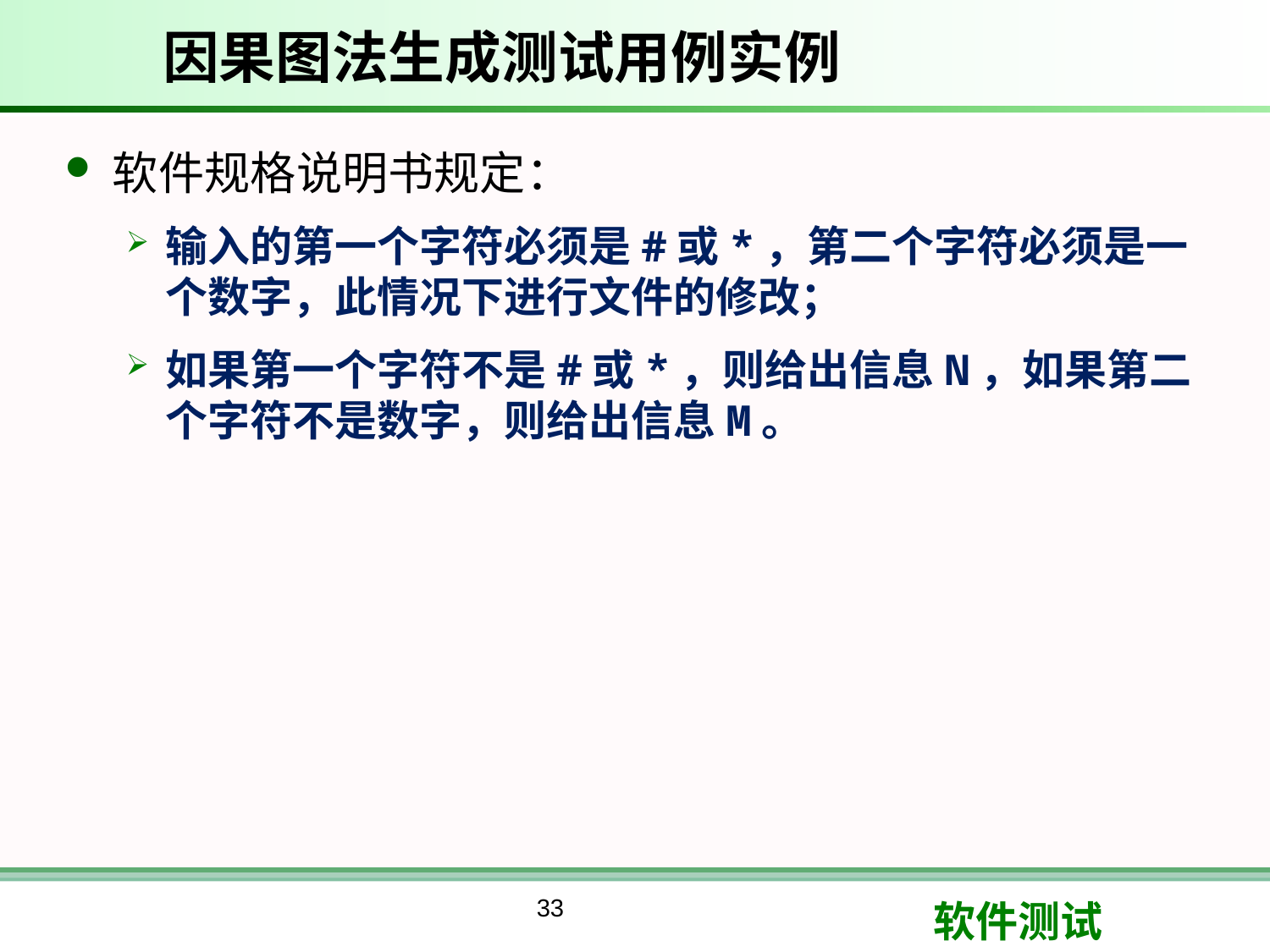

# 因果图法生成测试用例实例
软件规格说明书规定：
输入的第一个字符必须是#或*，第二个字符必须是一个数字，此情况下进行文件的修改；
如果第一个字符不是#或*，则给出信息N，如果第二个字符不是数字，则给出信息M。
33